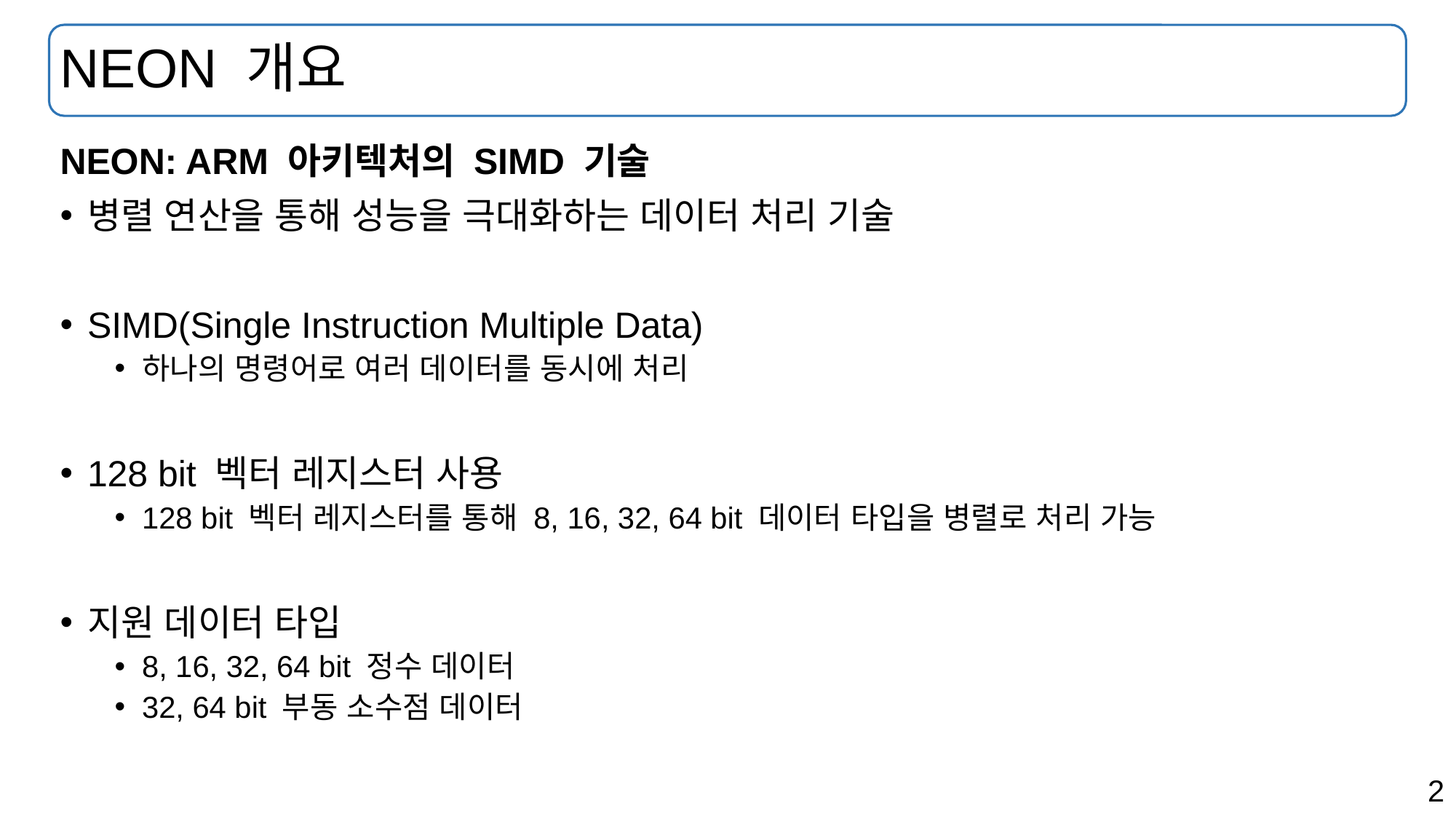

# NEON 개요
NEON: ARM 아키텍처의 SIMD 기술
병렬 연산을 통해 성능을 극대화하는 데이터 처리 기술

SIMD(Single Instruction Multiple Data)
하나의 명령어로 여러 데이터를 동시에 처리

128 bit 벡터 레지스터 사용
128 bit 벡터 레지스터를 통해 8, 16, 32, 64 bit 데이터 타입을 병렬로 처리 가능

지원 데이터 타입
8, 16, 32, 64 bit 정수 데이터
32, 64 bit 부동 소수점 데이터